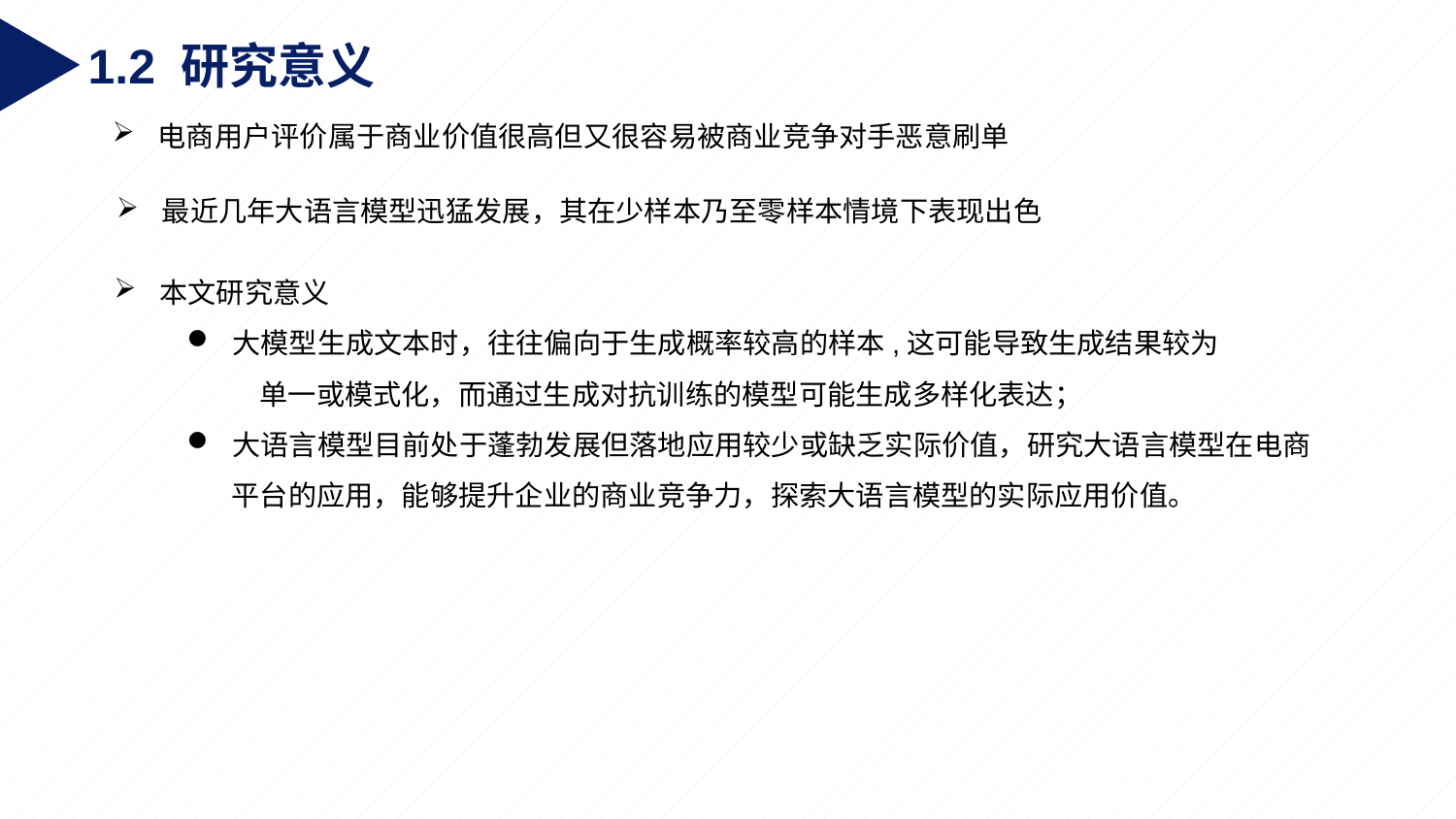

1.2 研究意义
电商用户评价属于商业价值很高但又很容易被商业竞争对手恶意刷单
最近几年大语言模型迅猛发展，其在少样本乃至零样本情境下表现出色
本文研究意义
大模型生成文本时，往往偏向于生成概率较高的样本,这可能导致生成结果较为
单一或模式化，而通过生成对抗训练的模型可能生成多样化表达；
大语言模型目前处于蓬勃发展但落地应用较少或缺乏实际价值，研究大语言模型在电商
      平台的应用，能够提升企业的商业竞争力，探索大语言模型的实际应用价值。